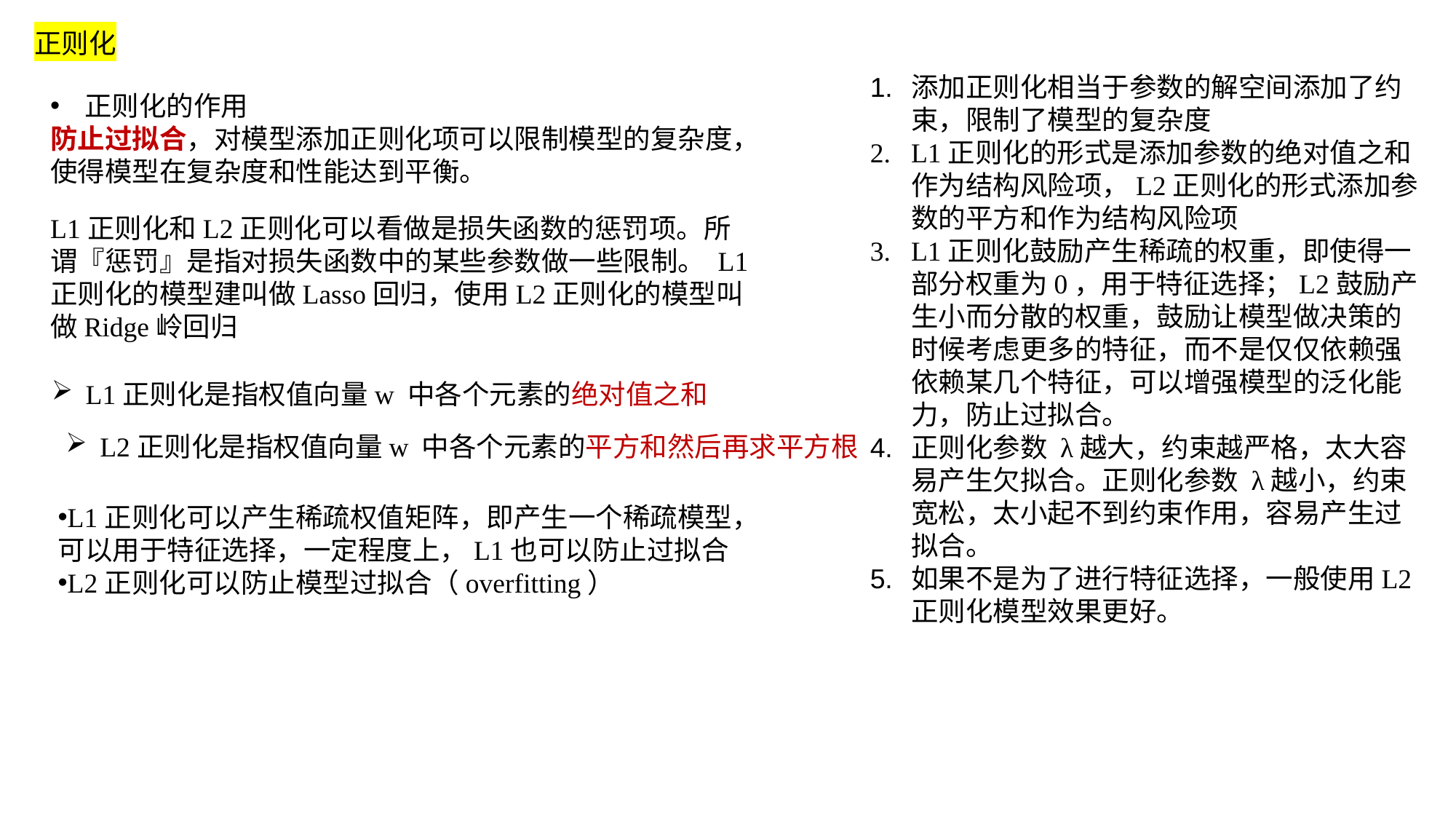

正则化
添加正则化相当于参数的解空间添加了约束，限制了模型的复杂度
L1正则化的形式是添加参数的绝对值之和作为结构风险项，L2正则化的形式添加参数的平方和作为结构风险项
L1正则化鼓励产生稀疏的权重，即使得一部分权重为0，用于特征选择；L2鼓励产生小而分散的权重，鼓励让模型做决策的时候考虑更多的特征，而不是仅仅依赖强依赖某几个特征，可以增强模型的泛化能力，防止过拟合。
正则化参数 λ越大，约束越严格，太大容易产生欠拟合。正则化参数 λ越小，约束宽松，太小起不到约束作用，容易产生过拟合。
如果不是为了进行特征选择，一般使用L2正则化模型效果更好。
正则化的作用
防止过拟合，对模型添加正则化项可以限制模型的复杂度，使得模型在复杂度和性能达到平衡。
L1正则化和L2正则化可以看做是损失函数的惩罚项。所谓『惩罚』是指对损失函数中的某些参数做一些限制。 L1正则化的模型建叫做Lasso回归，使用L2正则化的模型叫做Ridge岭回归
L1正则化是指权值向量w 中各个元素的绝对值之和
L2正则化是指权值向量w 中各个元素的平方和然后再求平方根
L1正则化可以产生稀疏权值矩阵，即产生一个稀疏模型，可以用于特征选择，一定程度上，L1也可以防止过拟合
L2正则化可以防止模型过拟合（overfitting）